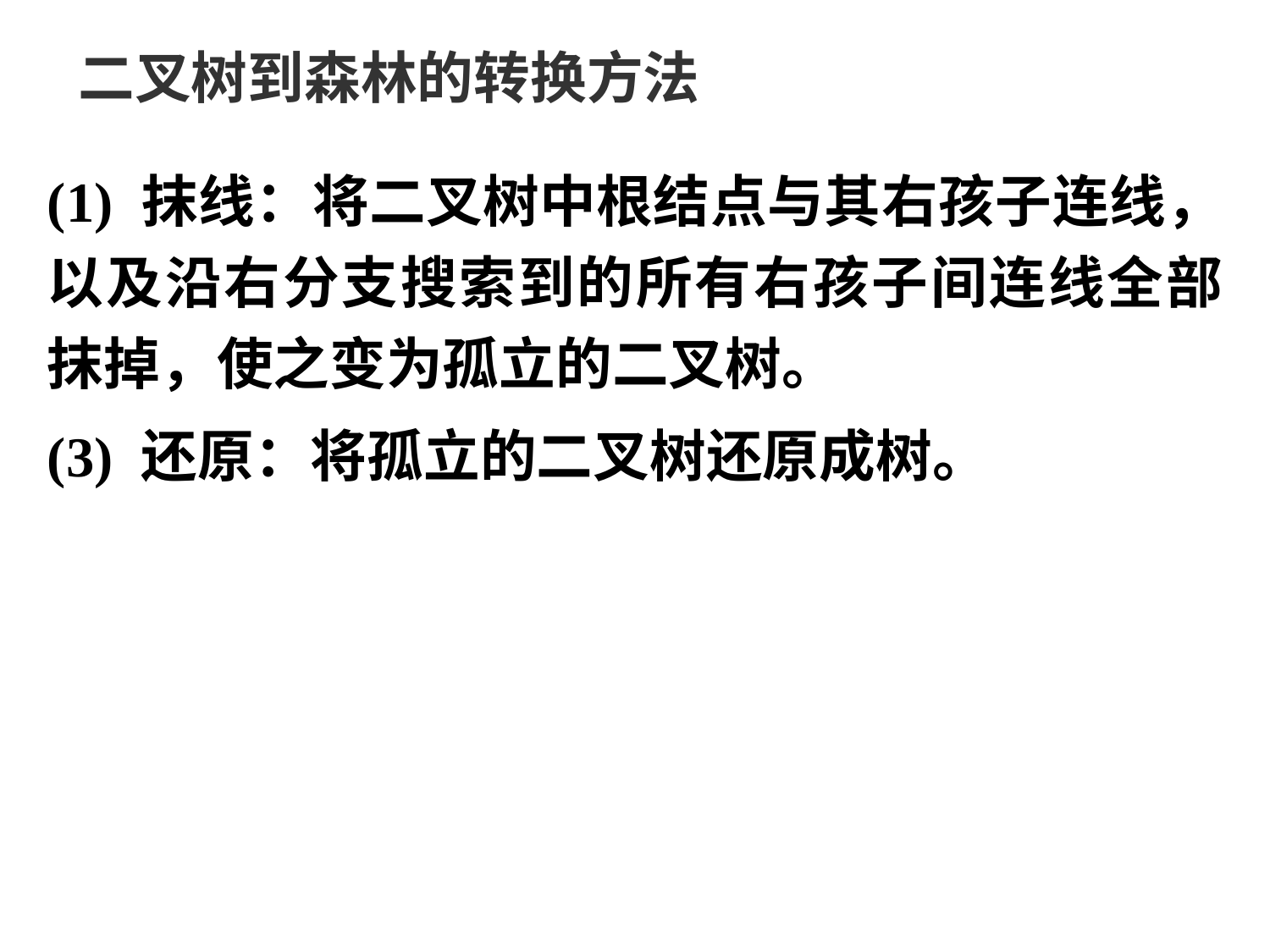

二叉树到森林的转换方法
(1) 抹线：将二叉树中根结点与其右孩子连线，以及沿右分支搜索到的所有右孩子间连线全部抹掉，使之变为孤立的二叉树。
(3) 还原：将孤立的二叉树还原成树。